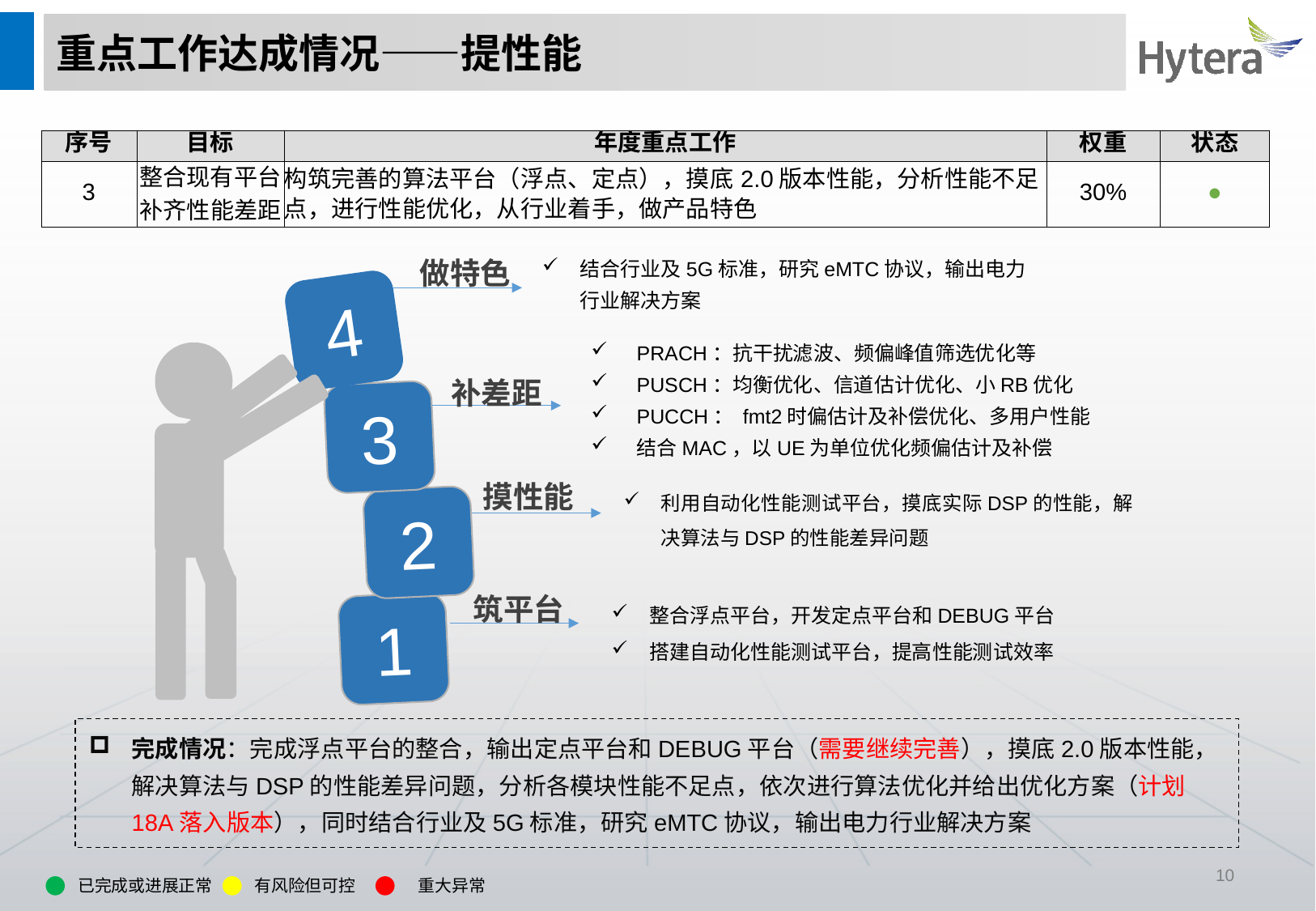

# 重点工作达成情况——提性能
| 序号 | 目标 | 年度重点工作 | 权重 | 状态 |
| --- | --- | --- | --- | --- |
| 3 | 整合现有平台 补齐性能差距 | 构筑完善的算法平台（浮点、定点），摸底2.0版本性能，分析性能不足点，进行性能优化，从行业着手，做产品特色 | 30% | ● |
做特色
结合行业及5G标准，研究eMTC协议，输出电力行业解决方案
4
PRACH：抗干扰滤波、频偏峰值筛选优化等
PUSCH：均衡优化、信道估计优化、小RB优化
PUCCH： fmt2时偏估计及补偿优化、多用户性能
结合MAC，以UE为单位优化频偏估计及补偿
补差距

3
摸性能
利用自动化性能测试平台，摸底实际DSP的性能，解决算法与DSP的性能差异问题
2
筑平台
整合浮点平台，开发定点平台和DEBUG平台
搭建自动化性能测试平台，提高性能测试效率
1
完成情况：完成浮点平台的整合，输出定点平台和DEBUG平台（需要继续完善），摸底2.0版本性能，解决算法与DSP的性能差异问题，分析各模块性能不足点，依次进行算法优化并给出优化方案（计划18A落入版本），同时结合行业及5G标准，研究eMTC协议，输出电力行业解决方案
已完成或进展正常
有风险但可控
重大异常